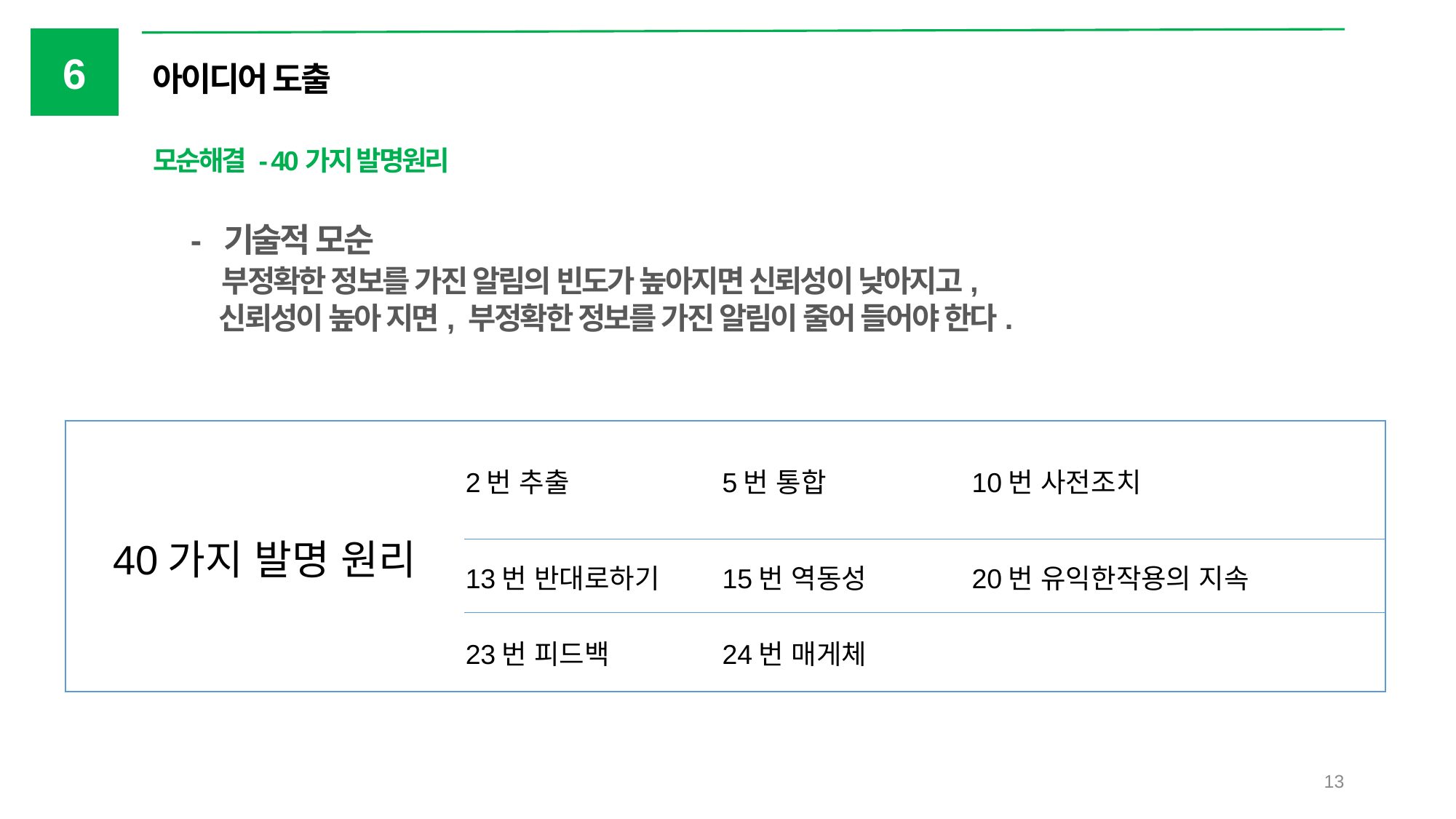

6
아이디어 도출
모순해결 - 40가지 발명원리
-  기술적 모순
   부정확한 정보를 가진 알림의 빈도가 높아지면 신뢰성이 낮아지고,
   신뢰성이 높아 지면, 부정확한 정보를 가진 알림이 줄어 들어야 한다.

| 40가지 발명 원리 | 2번 추출 | 5번 통합 | 10번 사전조치 |
| --- | --- | --- | --- |
|  | 13번 반대로하기 | 15번 역동성 | 20번 유익한작용의 지속 |
|  | 23번 피드백 | 24번 매게체 |  |
13